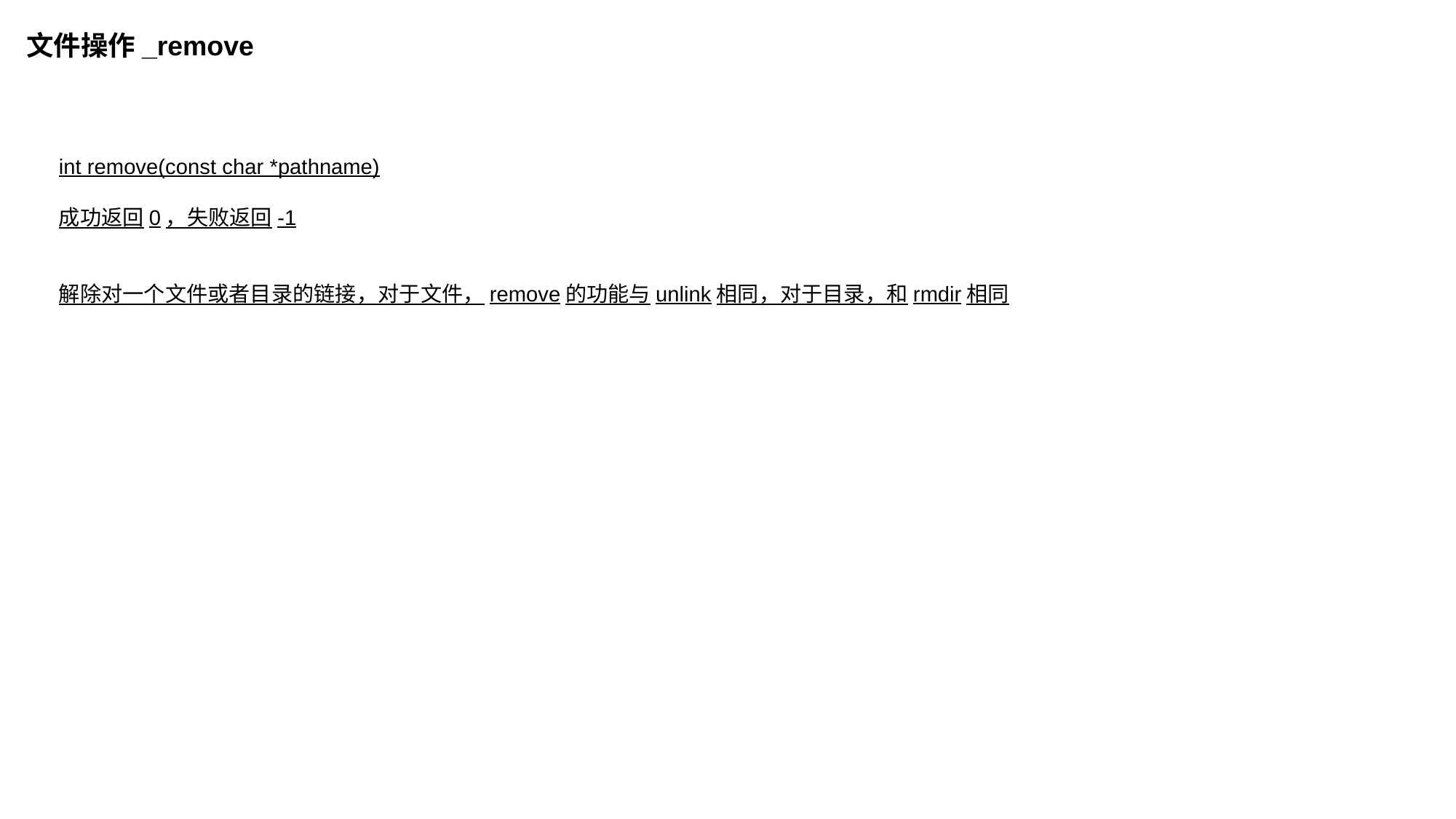

文件操作_remove
int remove(const char *pathname)

成功返回0，失败返回-1

解除对一个文件或者目录的链接，对于文件，remove的功能与unlink相同，对于目录，和rmdir相同